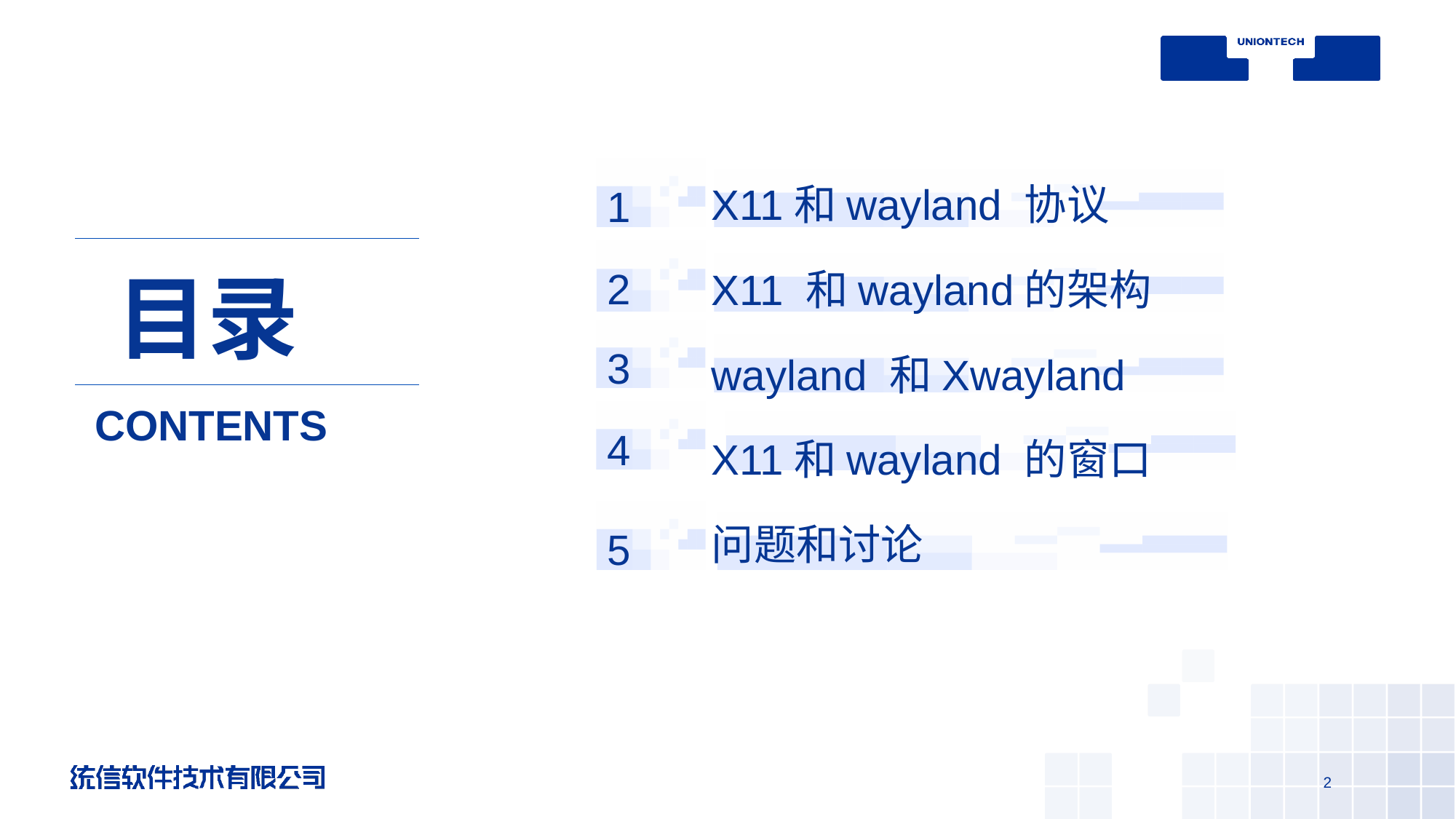

X11和wayland 协议
X11 和wayland的架构
wayland 和Xwayland
X11和wayland 的窗口
问题和讨论
1

2

目录
3

CONTENTS
4

5